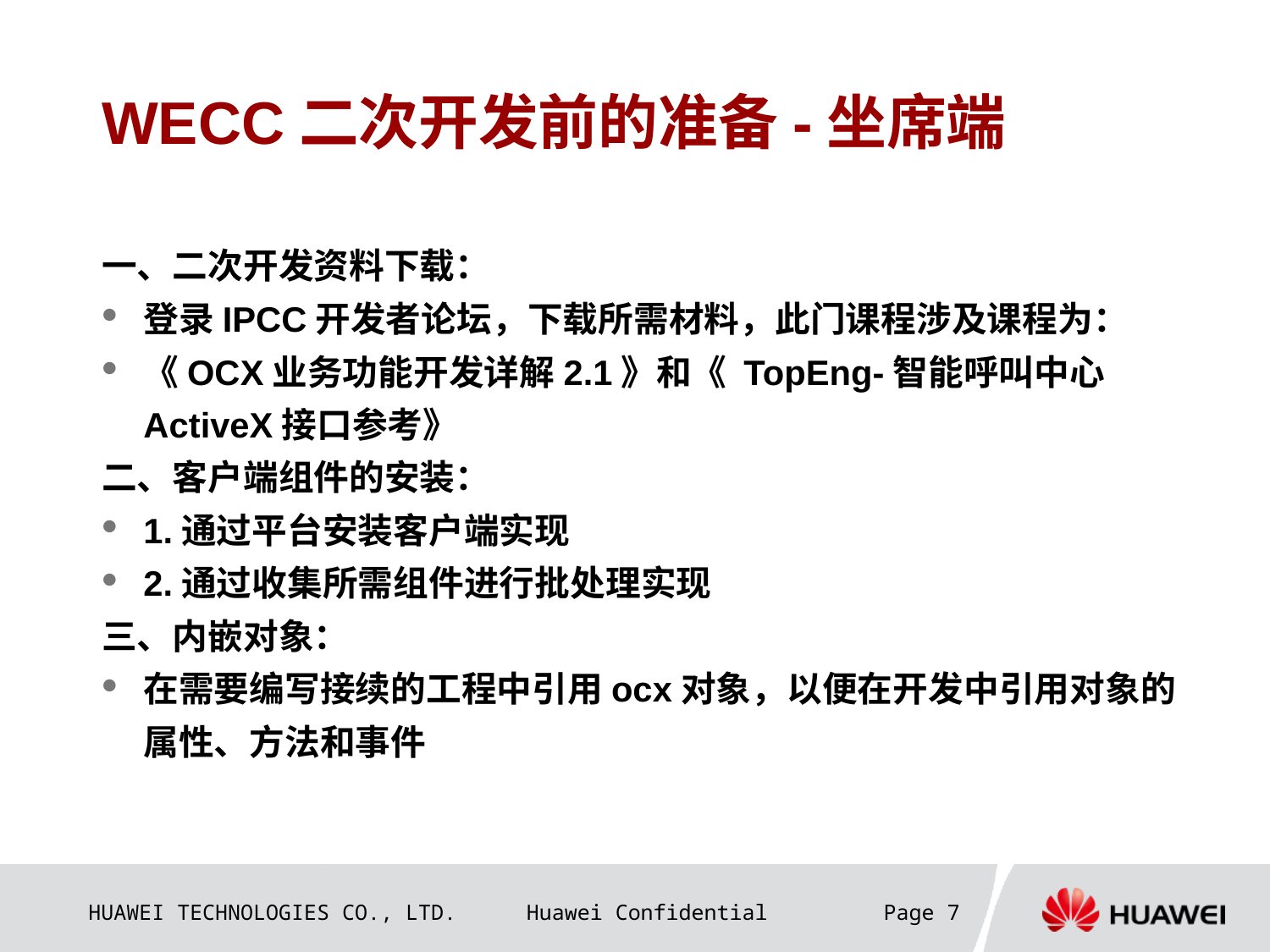

# WECC二次开发前的准备-坐席端
一、二次开发资料下载：
登录IPCC开发者论坛，下载所需材料，此门课程涉及课程为：
《OCX业务功能开发详解2.1》和《 TopEng-智能呼叫中心 ActiveX接口参考》
二、客户端组件的安装：
1.通过平台安装客户端实现
2.通过收集所需组件进行批处理实现
三、内嵌对象：
在需要编写接续的工程中引用ocx对象，以便在开发中引用对象的属性、方法和事件

Page 7